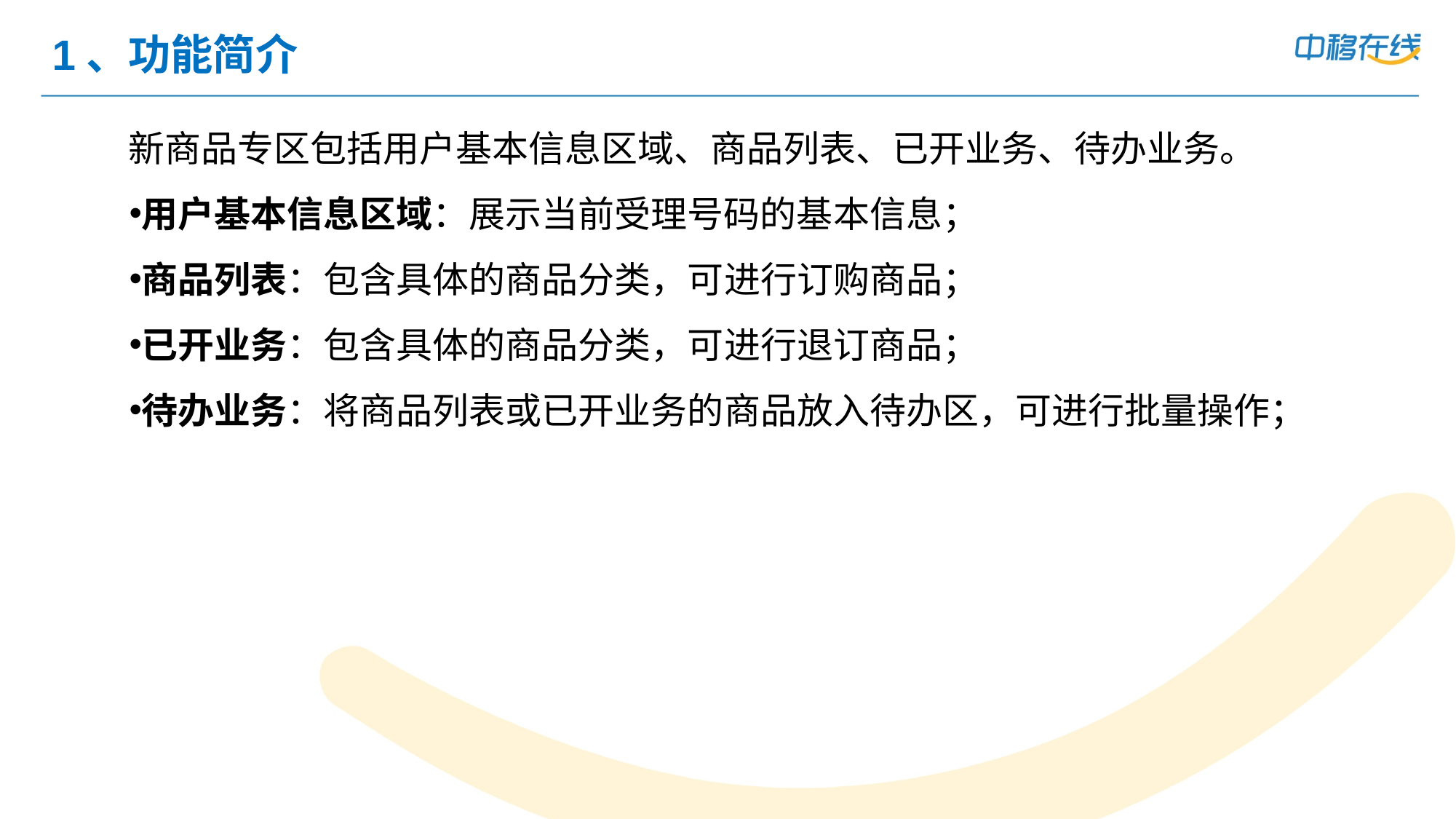

# 1、功能简介
   新商品专区包括用户基本信息区域、商品列表、已开业务、待办业务。
用户基本信息区域：展示当前受理号码的基本信息；
商品列表：包含具体的商品分类，可进行订购商品；
已开业务：包含具体的商品分类，可进行退订商品；
待办业务：将商品列表或已开业务的商品放入待办区，可进行批量操作；